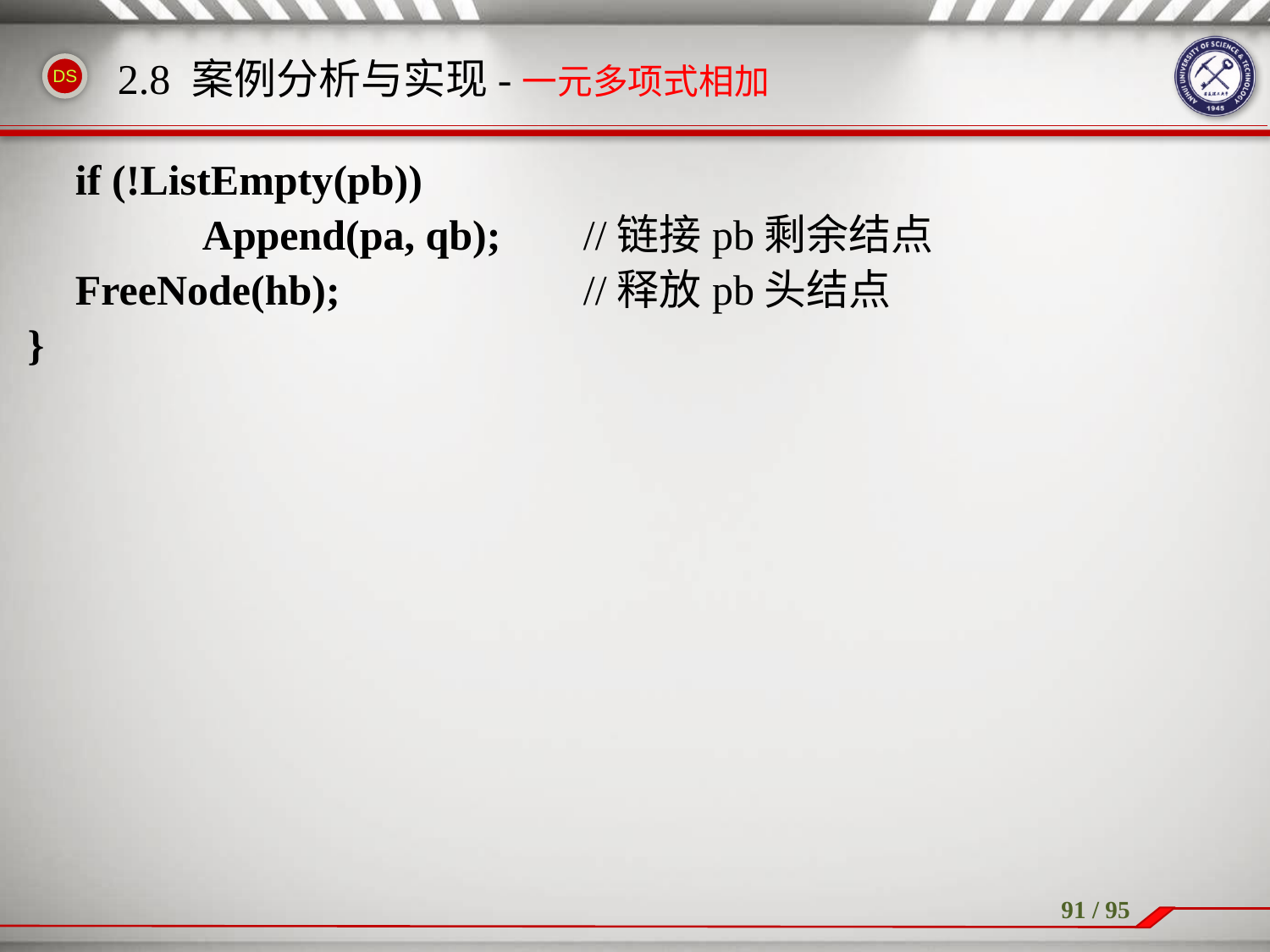

# 2.8 案例分析与实现-一元多项式相加
	if (!ListEmpty(pb))
		Append(pa, qb);	//链接pb剩余结点
	FreeNode(hb); 		//释放pb头结点
}